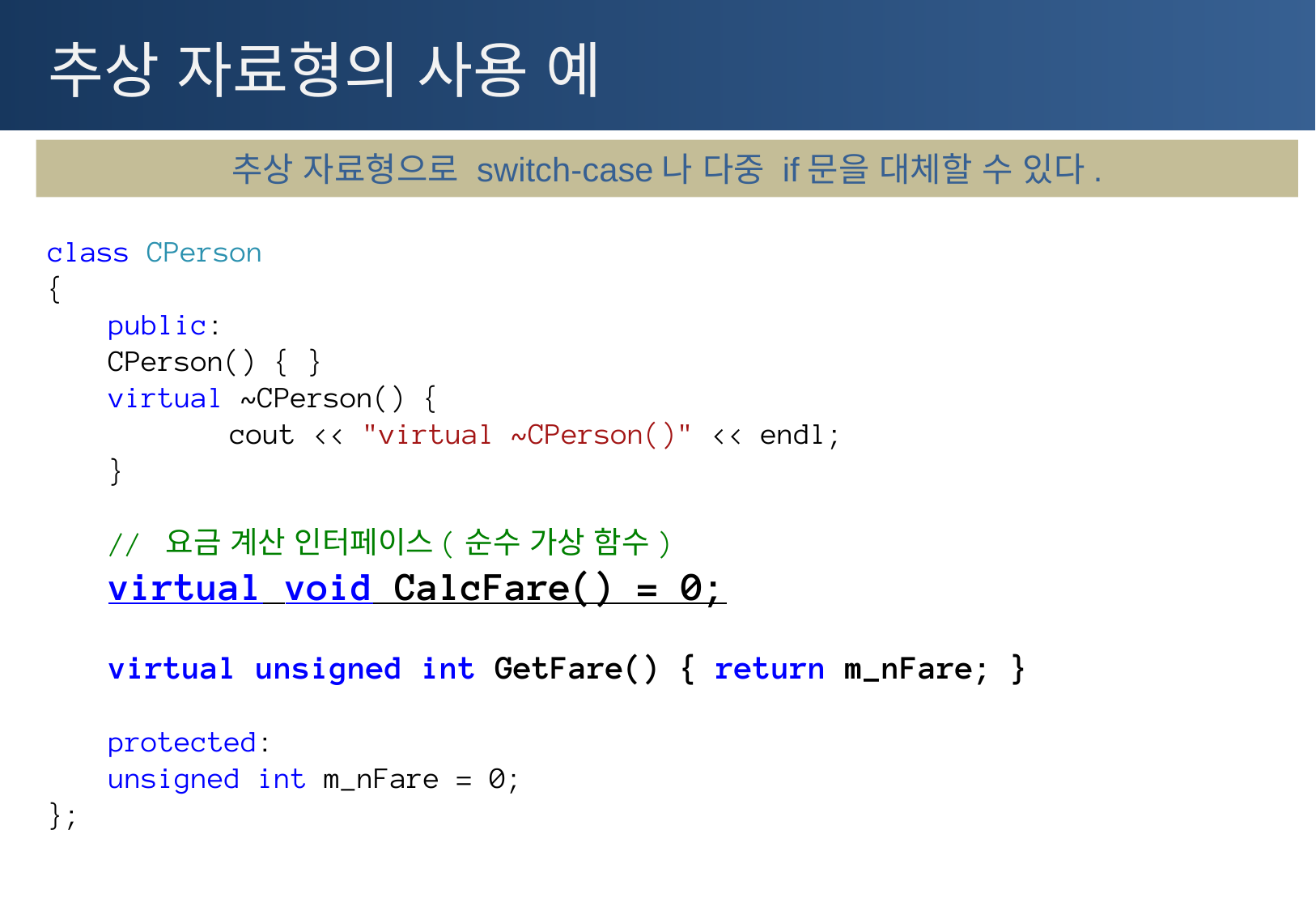

# 추상 자료형의 사용 예
추상 자료형으로 switch-case나 다중 if문을 대체할 수 있다.
class CPerson
{
public:
CPerson() { }
virtual ~CPerson() {
	cout << "virtual ~CPerson()" << endl;
}

// 요금 계산 인터페이스(순수 가상 함수)
virtual void CalcFare() = 0;

virtual unsigned int GetFare() { return m_nFare; }

protected:
unsigned int m_nFare = 0;
};